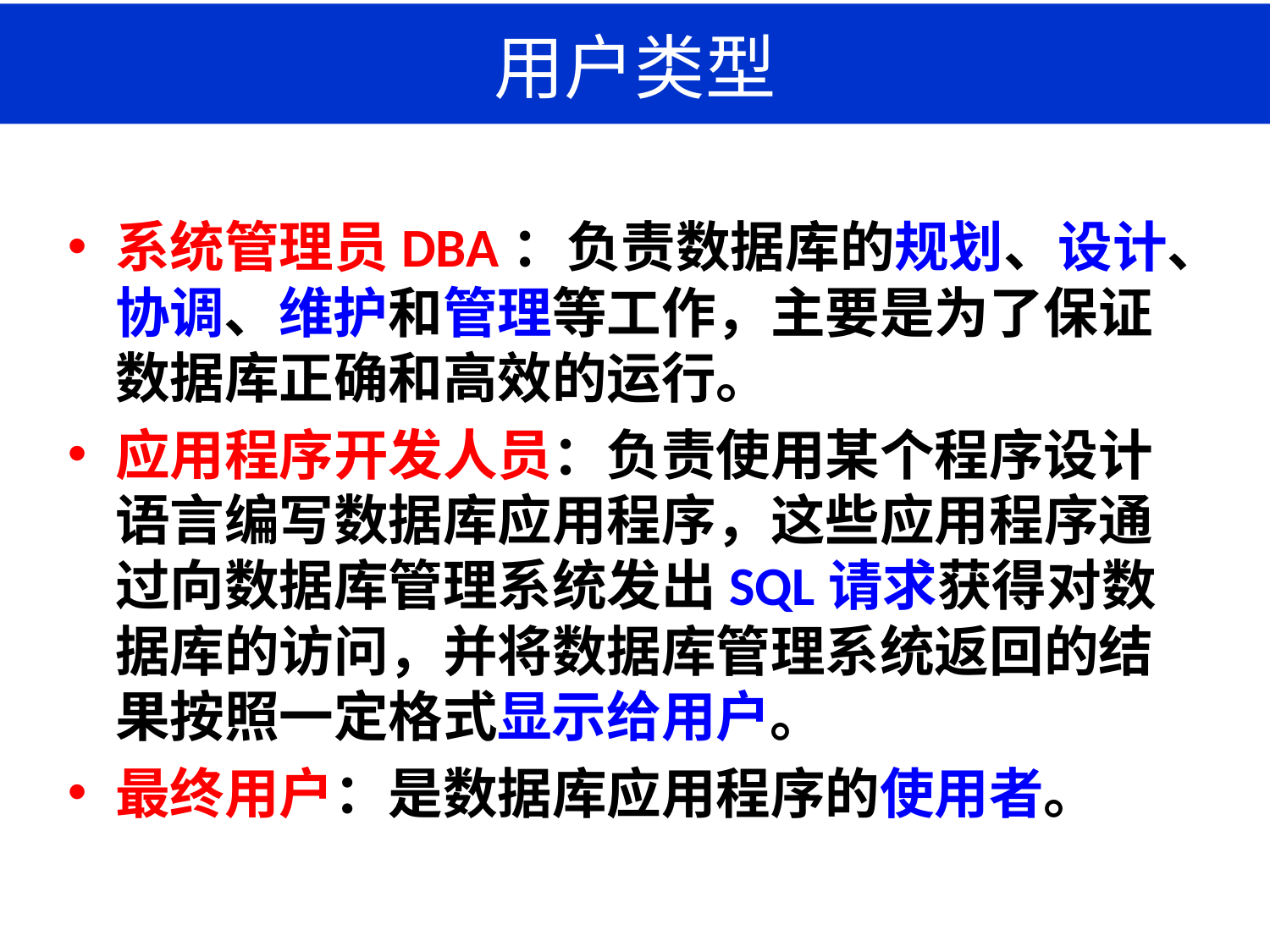

# 用户类型
系统管理员DBA：负责数据库的规划、设计、协调、维护和管理等工作，主要是为了保证数据库正确和高效的运行。
应用程序开发人员：负责使用某个程序设计语言编写数据库应用程序，这些应用程序通过向数据库管理系统发出SQL请求获得对数据库的访问，并将数据库管理系统返回的结果按照一定格式显示给用户。
最终用户：是数据库应用程序的使用者。